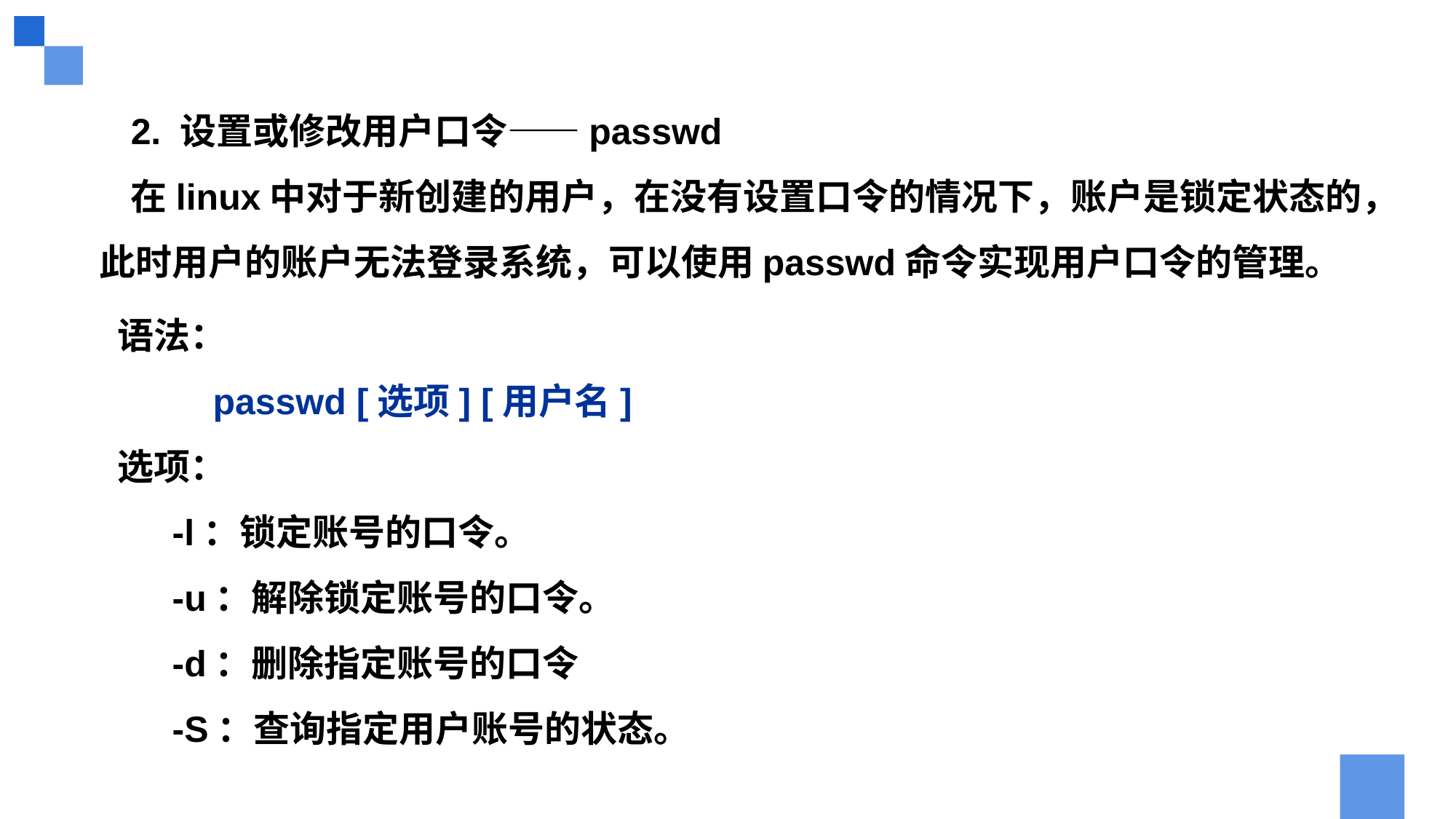

2. 设置或修改用户口令——passwd
在linux中对于新创建的用户，在没有设置口令的情况下，账户是锁定状态的，此时用户的账户无法登录系统，可以使用passwd命令实现用户口令的管理。

语法：
    passwd [选项] [用户名]
选项：
-l：锁定账号的口令。
-u：解除锁定账号的口令。
-d：删除指定账号的口令
-S：查询指定用户账号的状态。
7